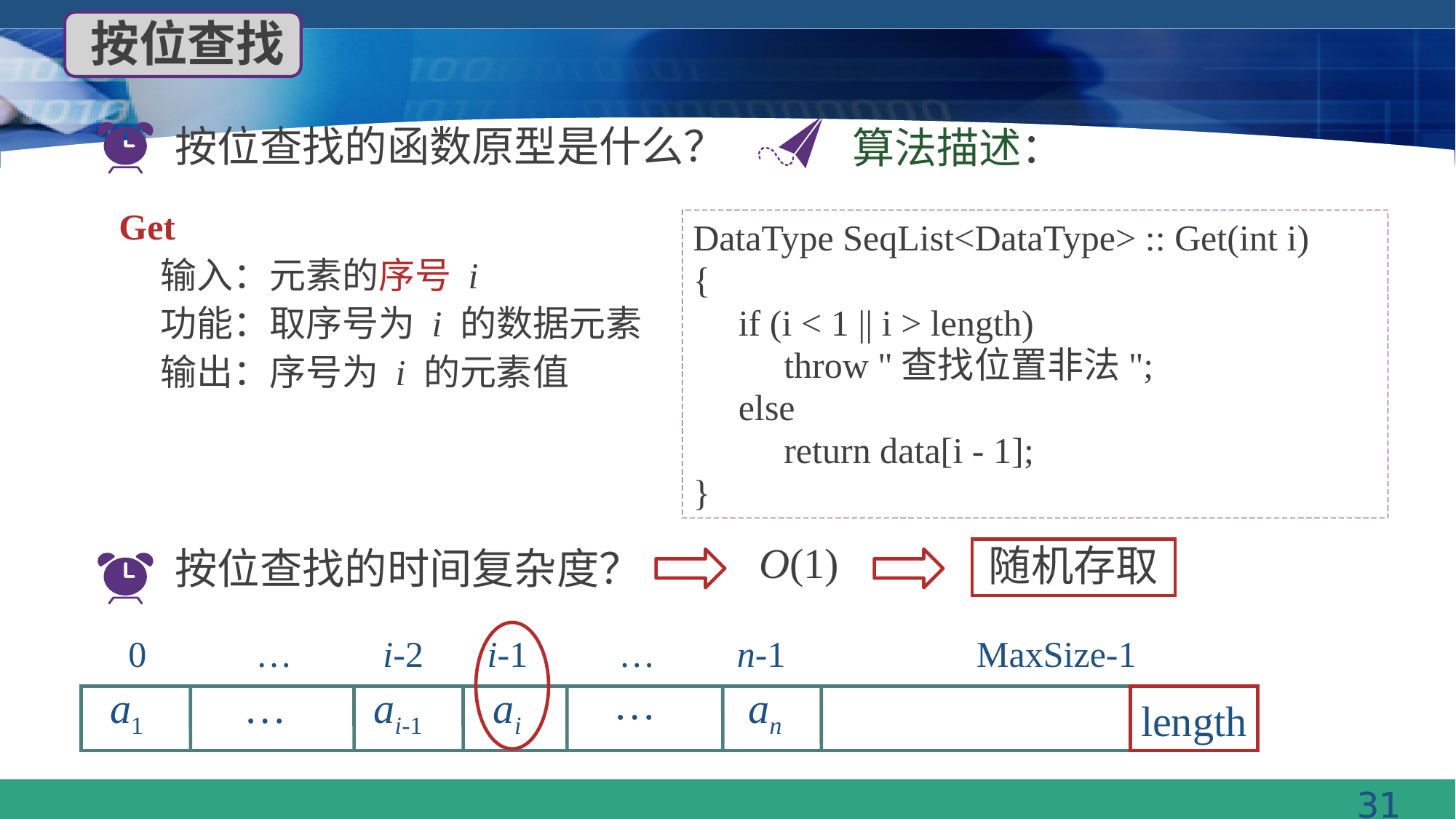

按位查找

按位查找的函数原型是什么？

算法描述：

Get
    输入：元素的序号 i
    功能：取序号为 i 的数据元素
    输出：序号为 i 的元素值
DataType SeqList<DataType> :: Get(int i)
{
     if (i < 1 || i > length)
          throw "查找位置非法";
     else
          return data[i - 1];
}
O(1)
随机存取

按位查找的时间复杂度？

   0            …          i-2       i-1          …         n-1                     MaxSize-1
…
…
 a1
 ai-1
  ai
 an

 length